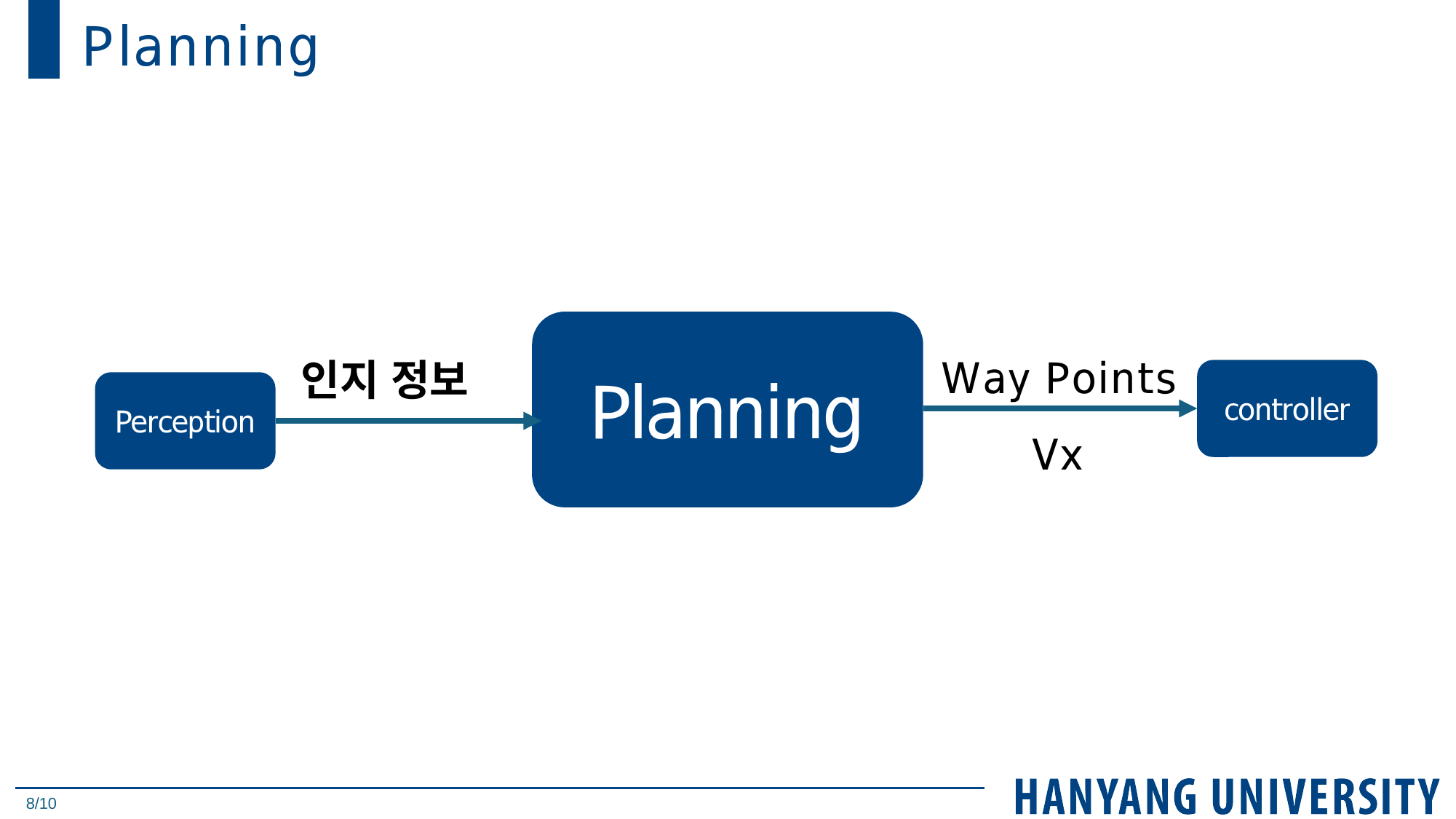

# Planning
Planning
Way Points
Vx
인지 정보
controller
Perception